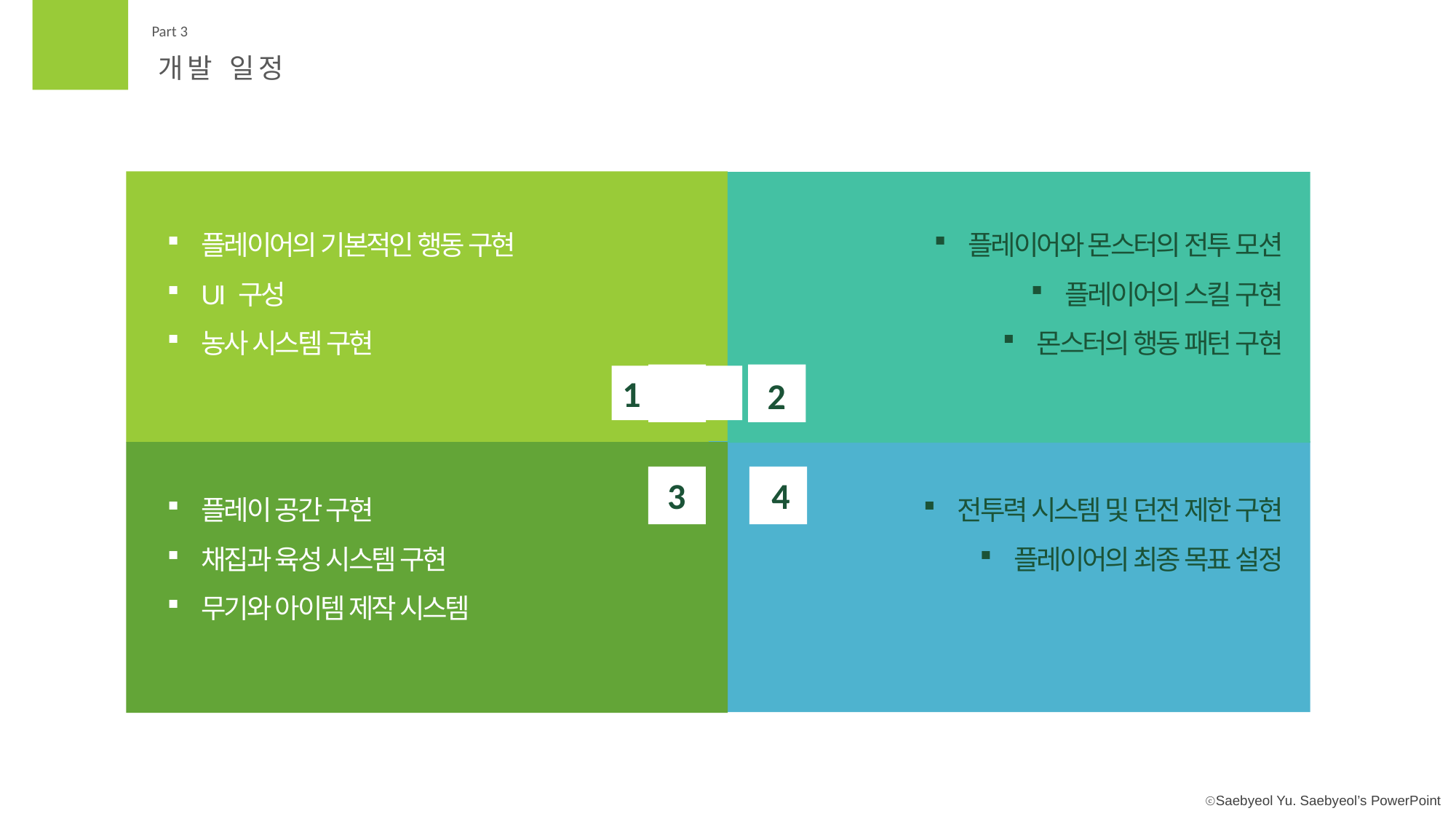

Part 3
개발 일정

플레이어의 기본적인 행동 구현
UI 구성
농사 시스템 구현
플레이어와 몬스터의 전투 모션
플레이어의 스킬 구현
몬스터의 행동 패턴 구현

1
2

4
3
전투력 시스템 및 던전 제한 구현
플레이어의 최종 목표 설정
플레이 공간 구현
채집과 육성 시스템 구현
무기와 아이템 제작 시스템